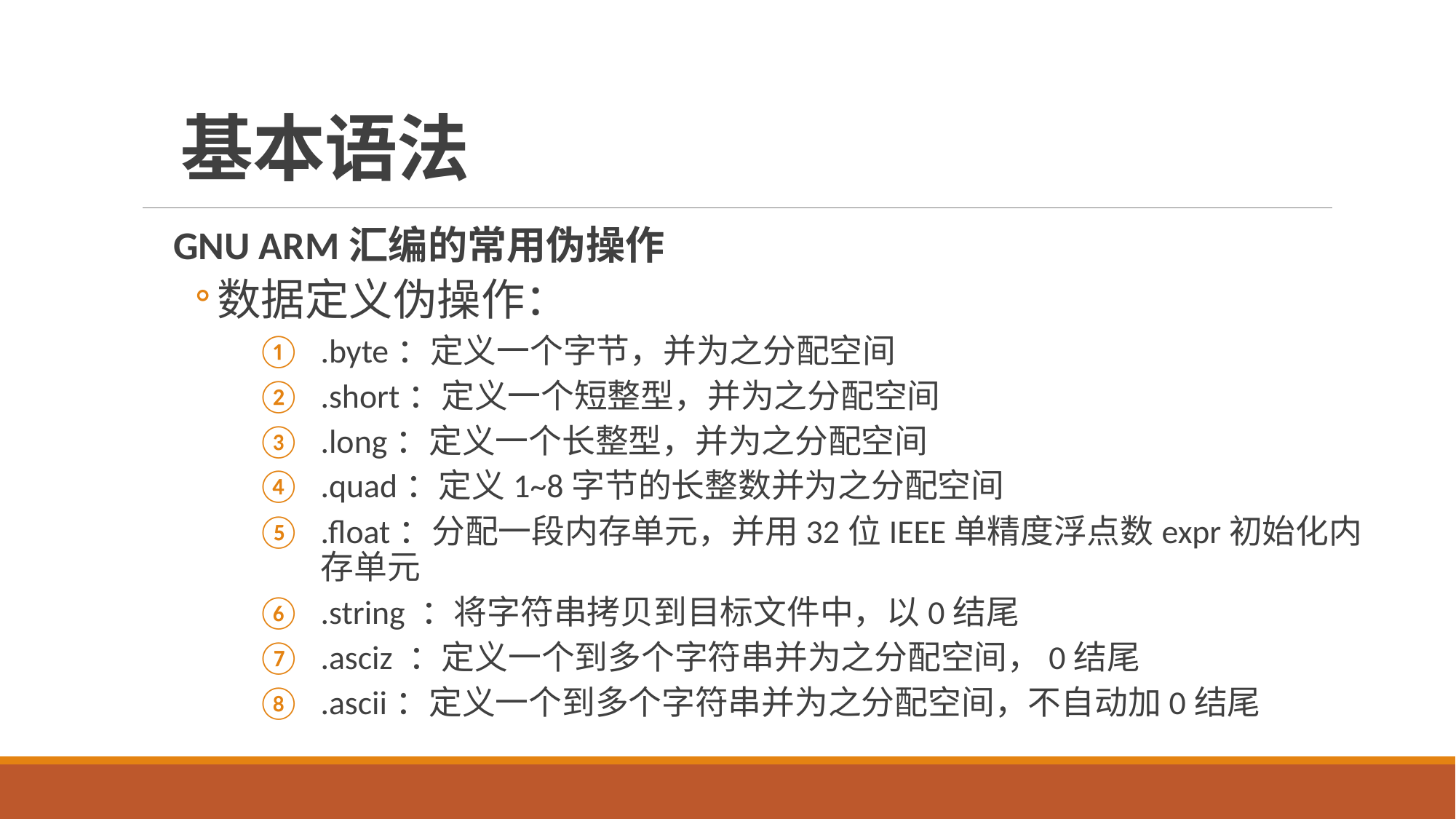

# 基本语法
GNU ARM汇编的常用伪操作
数据定义伪操作：
.byte：定义一个字节，并为之分配空间
.short：定义一个短整型，并为之分配空间
.long：定义一个长整型，并为之分配空间
.quad：定义1~8字节的长整数并为之分配空间
.float：分配一段内存单元，并用32位IEEE单精度浮点数expr初始化内存单元
.string ：将字符串拷贝到目标文件中，以0结尾
.asciz ：定义一个到多个字符串并为之分配空间，0结尾
.ascii：定义一个到多个字符串并为之分配空间，不自动加0结尾